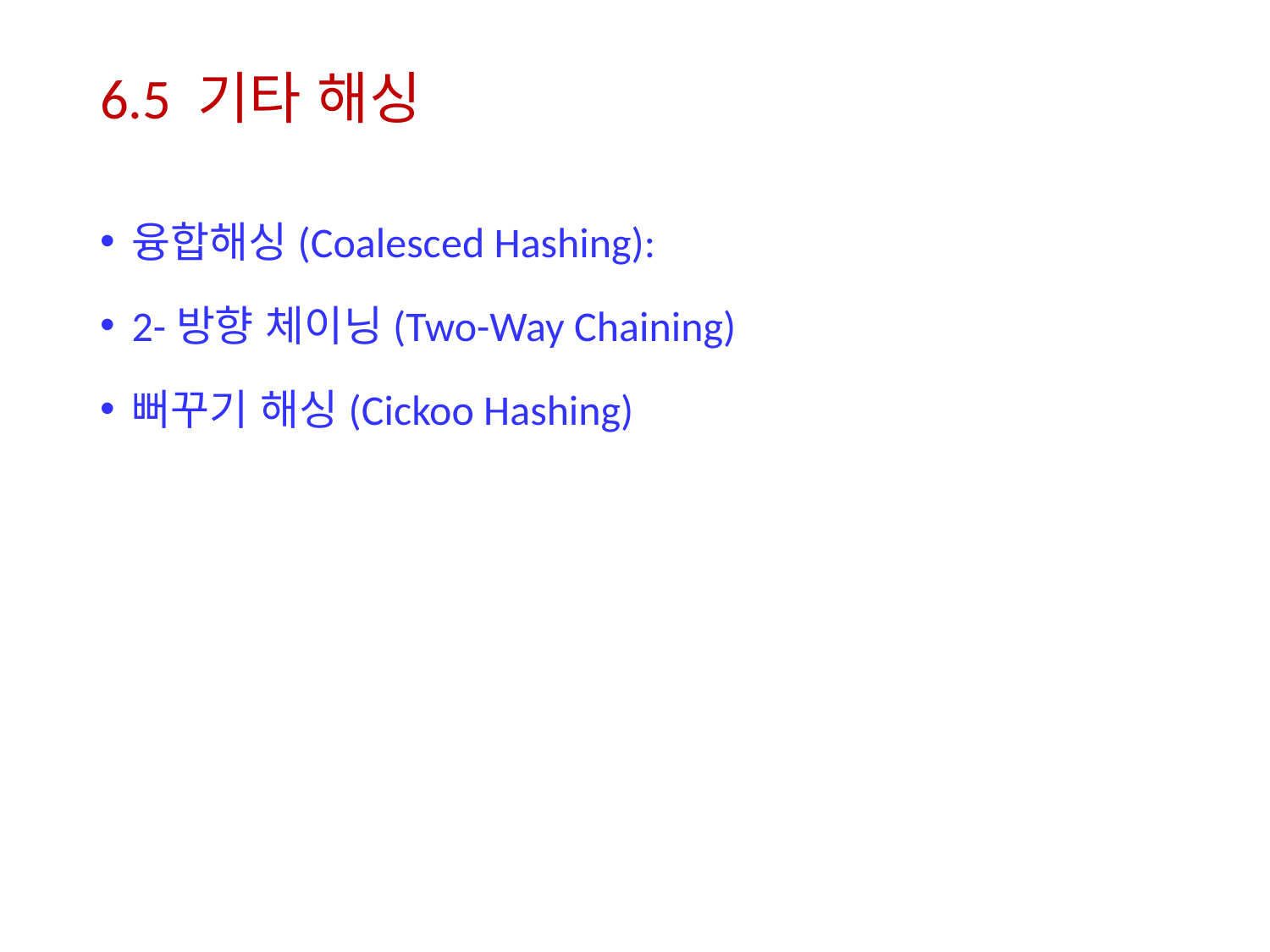

# 6.5 기타 해싱
융합해싱(Coalesced Hashing):
2-방향 체이닝(Two-Way Chaining)
뻐꾸기 해싱(Cickoo Hashing)